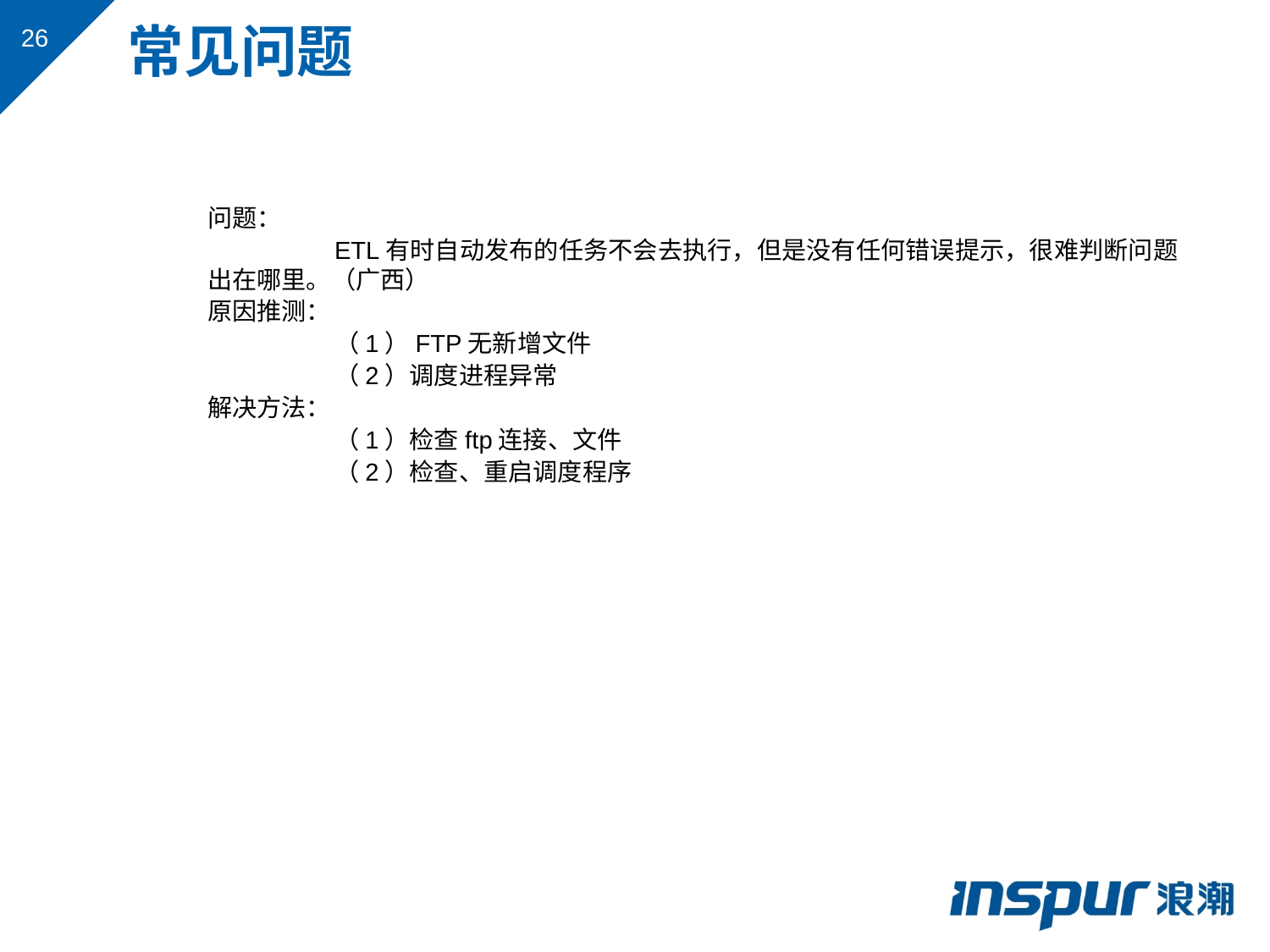

常见问题
问题：
	ETL有时自动发布的任务不会去执行，但是没有任何错误提示，很难判断问题出在哪里。（广西）
原因推测：
	（1）FTP无新增文件
	（2）调度进程异常
解决方法：
	（1）检查ftp连接、文件
	（2）检查、重启调度程序